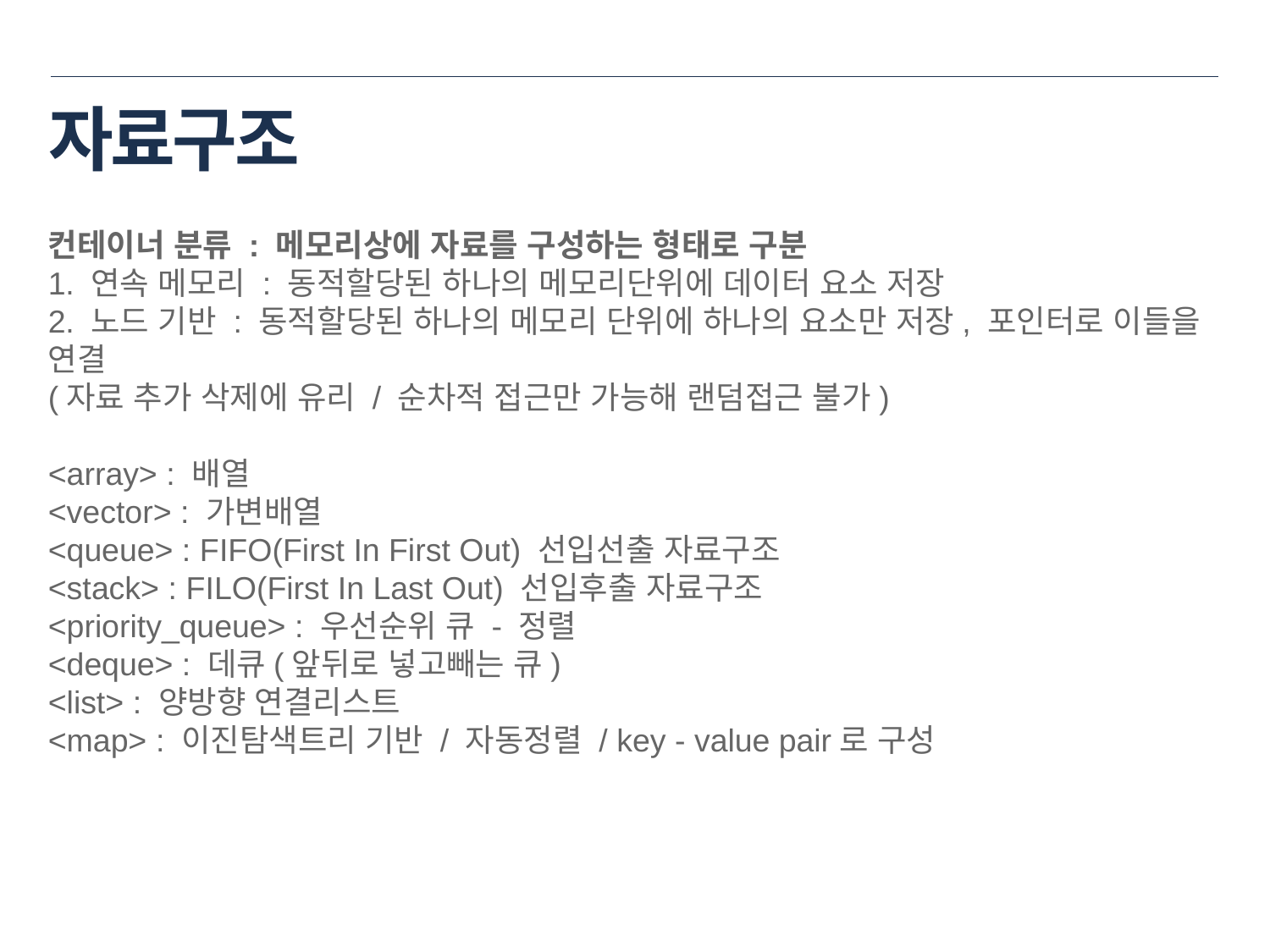

자료구조
컨테이너 분류 : 메모리상에 자료를 구성하는 형태로 구분
1. 연속 메모리 : 동적할당된 하나의 메모리단위에 데이터 요소 저장
2. 노드 기반 : 동적할당된 하나의 메모리 단위에 하나의 요소만 저장, 포인터로 이들을 연결
(자료 추가 삭제에 유리 / 순차적 접근만 가능해 랜덤접근 불가)

<array> : 배열
<vector> : 가변배열
<queue> : FIFO(First In First Out) 선입선출 자료구조
<stack> : FILO(First In Last Out) 선입후출 자료구조
<priority_queue> : 우선순위 큐 - 정렬
<deque> : 데큐(앞뒤로 넣고빼는 큐)
<list> : 양방향 연결리스트
<map> : 이진탐색트리 기반 / 자동정렬 / key - value pair로 구성